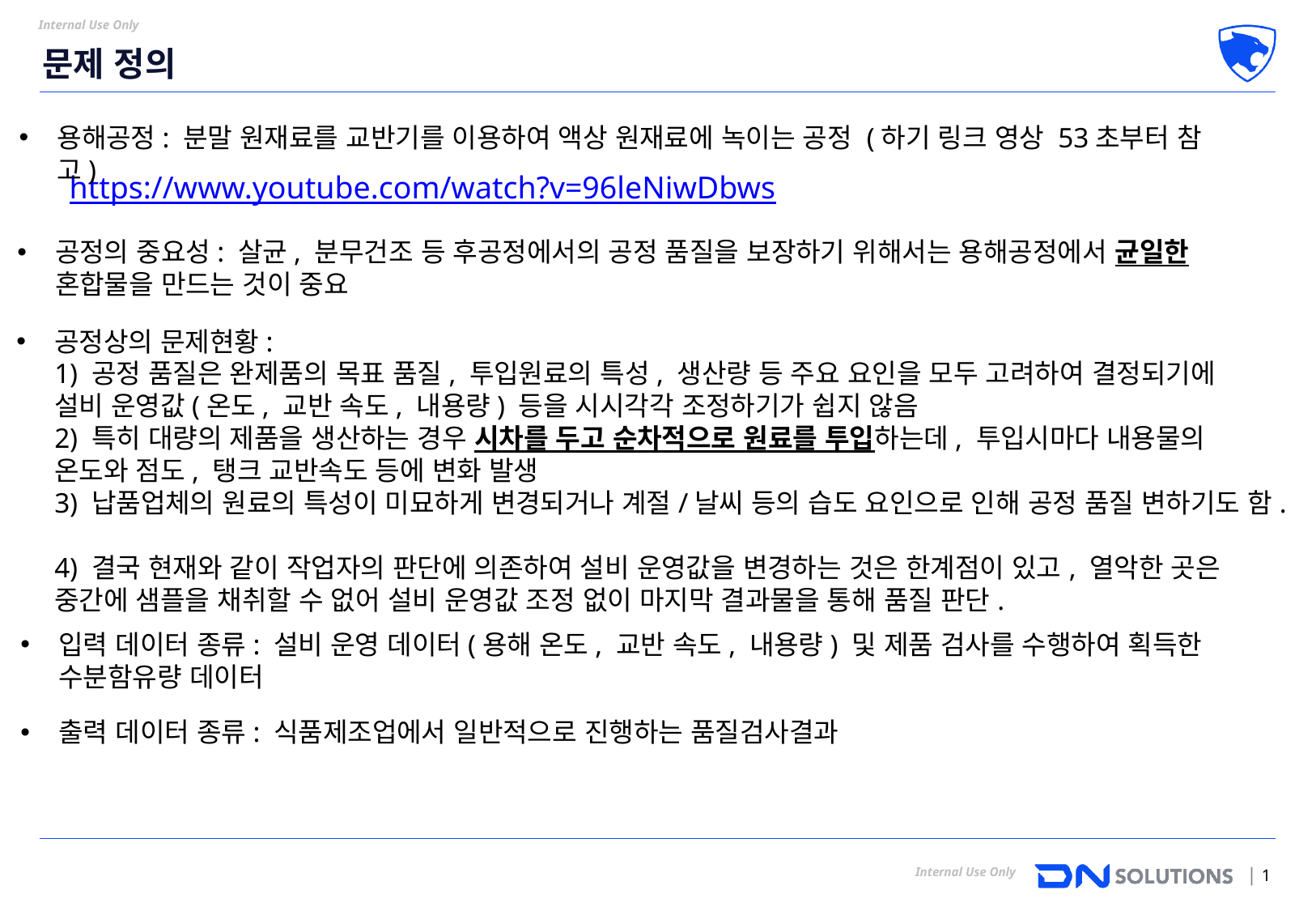

# 문제 정의
용해공정: 분말 원재료를 교반기를 이용하여 액상 원재료에 녹이는 공정 (하기 링크 영상 53초부터 참고)
https://www.youtube.com/watch?v=96leNiwDbws
공정의 중요성: 살균, 분무건조 등 후공정에서의 공정 품질을 보장하기 위해서는 용해공정에서 균일한 혼합물을 만드는 것이 중요
공정상의 문제현황:
1) 공정 품질은 완제품의 목표 품질, 투입원료의 특성, 생산량 등 주요 요인을 모두 고려하여 결정되기에
설비 운영값(온도, 교반 속도, 내용량) 등을 시시각각 조정하기가 쉽지 않음
2) 특히 대량의 제품을 생산하는 경우 시차를 두고 순차적으로 원료를 투입하는데, 투입시마다 내용물의 온도와 점도, 탱크 교반속도 등에 변화 발생
3) 납품업체의 원료의 특성이 미묘하게 변경되거나 계절/날씨 등의 습도 요인으로 인해 공정 품질 변하기도 함.
4) 결국 현재와 같이 작업자의 판단에 의존하여 설비 운영값을 변경하는 것은 한계점이 있고, 열악한 곳은 중간에 샘플을 채취할 수 없어 설비 운영값 조정 없이 마지막 결과물을 통해 품질 판단.
입력 데이터 종류: 설비 운영 데이터(용해 온도, 교반 속도, 내용량) 및 제품 검사를 수행하여 획득한 수분함유량 데이터
출력 데이터 종류: 식품제조업에서 일반적으로 진행하는 품질검사결과